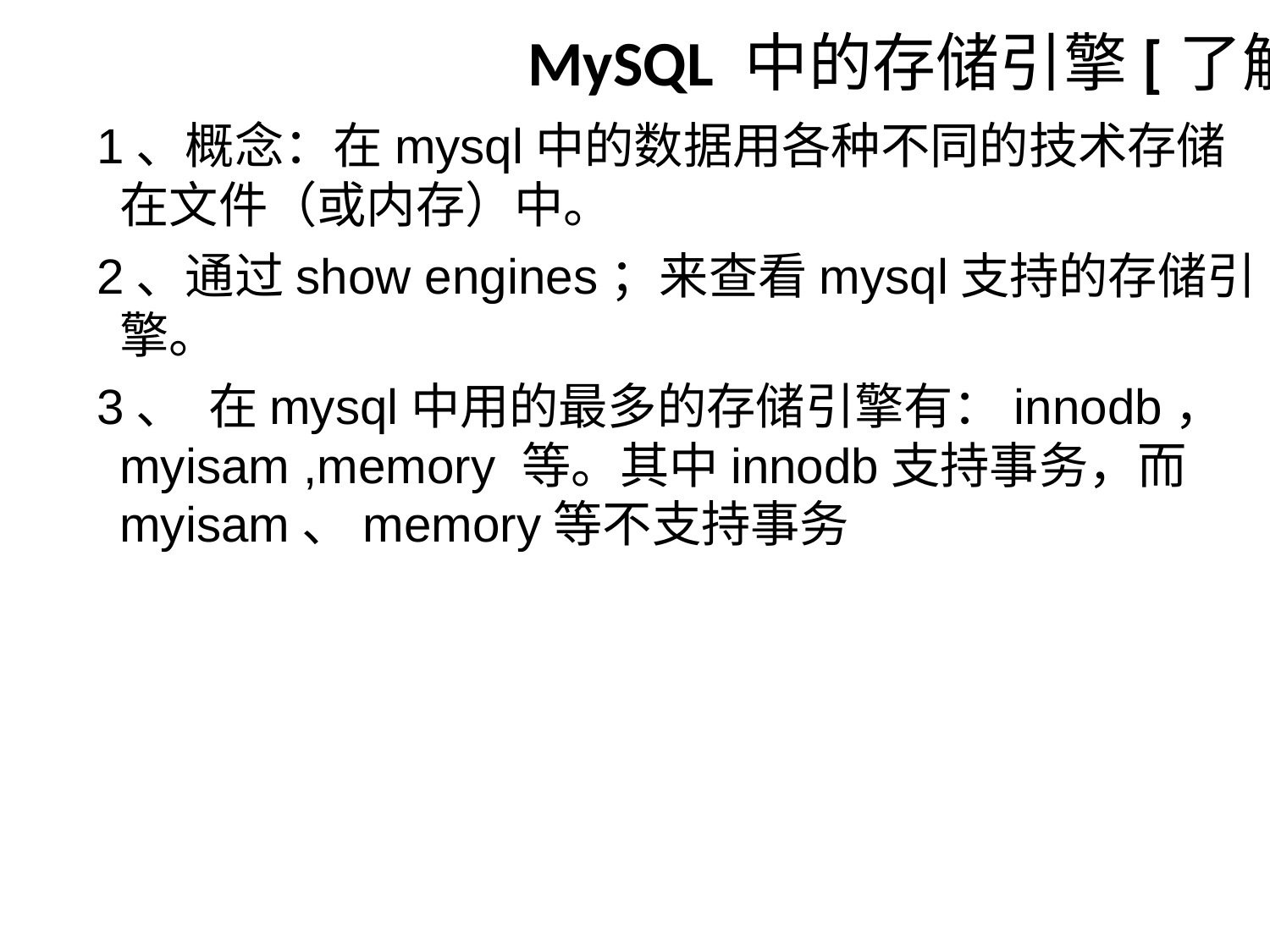

MySQL 中的存储引擎[了解]
1、概念：在mysql中的数据用各种不同的技术存储
在文件（或内存）中。
2、通过show engines；来查看mysql支持的存储引
擎。
3、 在mysql中用的最多的存储引擎有：innodb，
myisam ,memory 等。其中innodb支持事务，而
myisam、memory等不支持事务